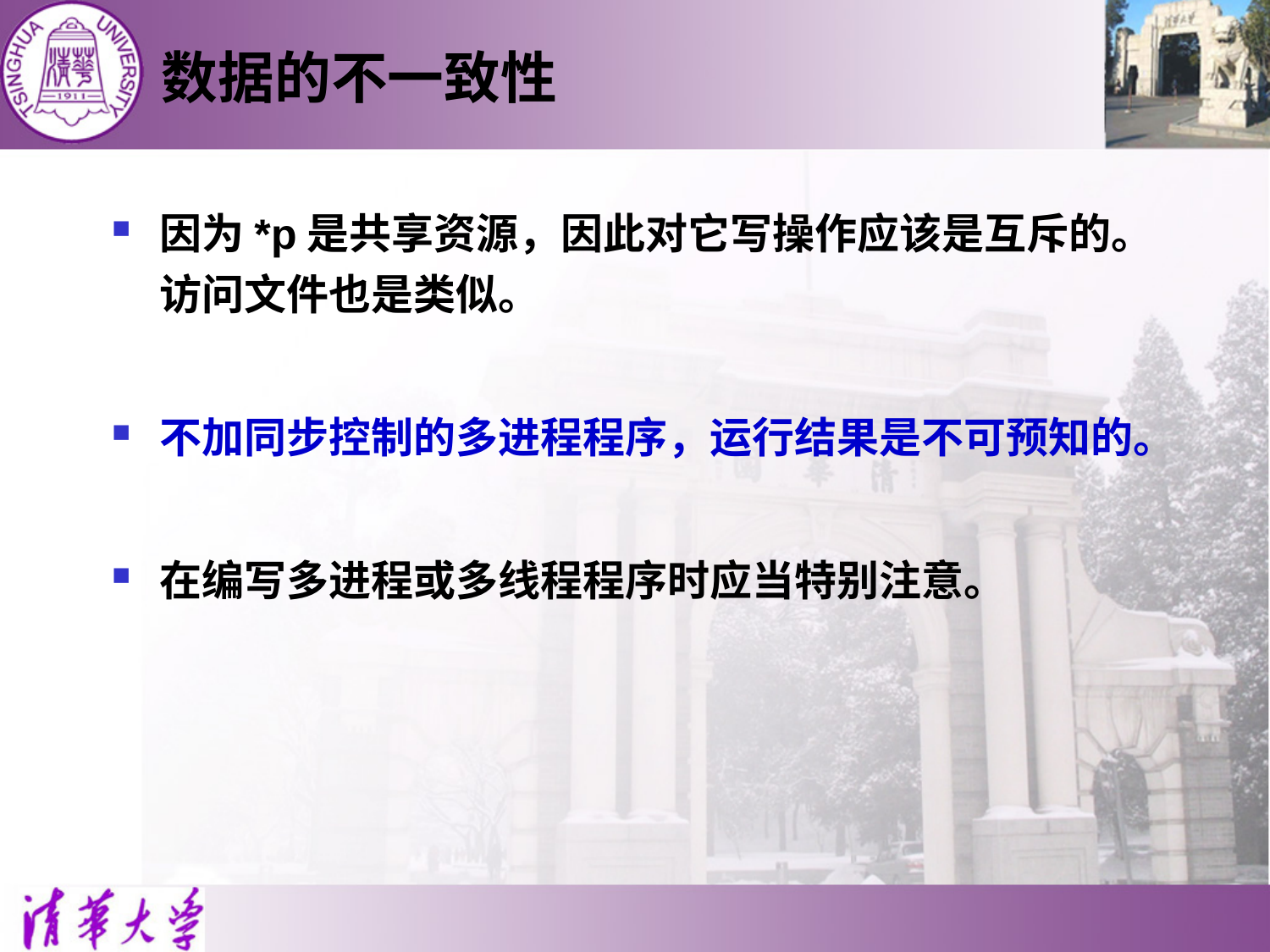

# 数据的不一致性
因为*p是共享资源，因此对它写操作应该是互斥的。访问文件也是类似。

不加同步控制的多进程程序，运行结果是不可预知的。

在编写多进程或多线程程序时应当特别注意。